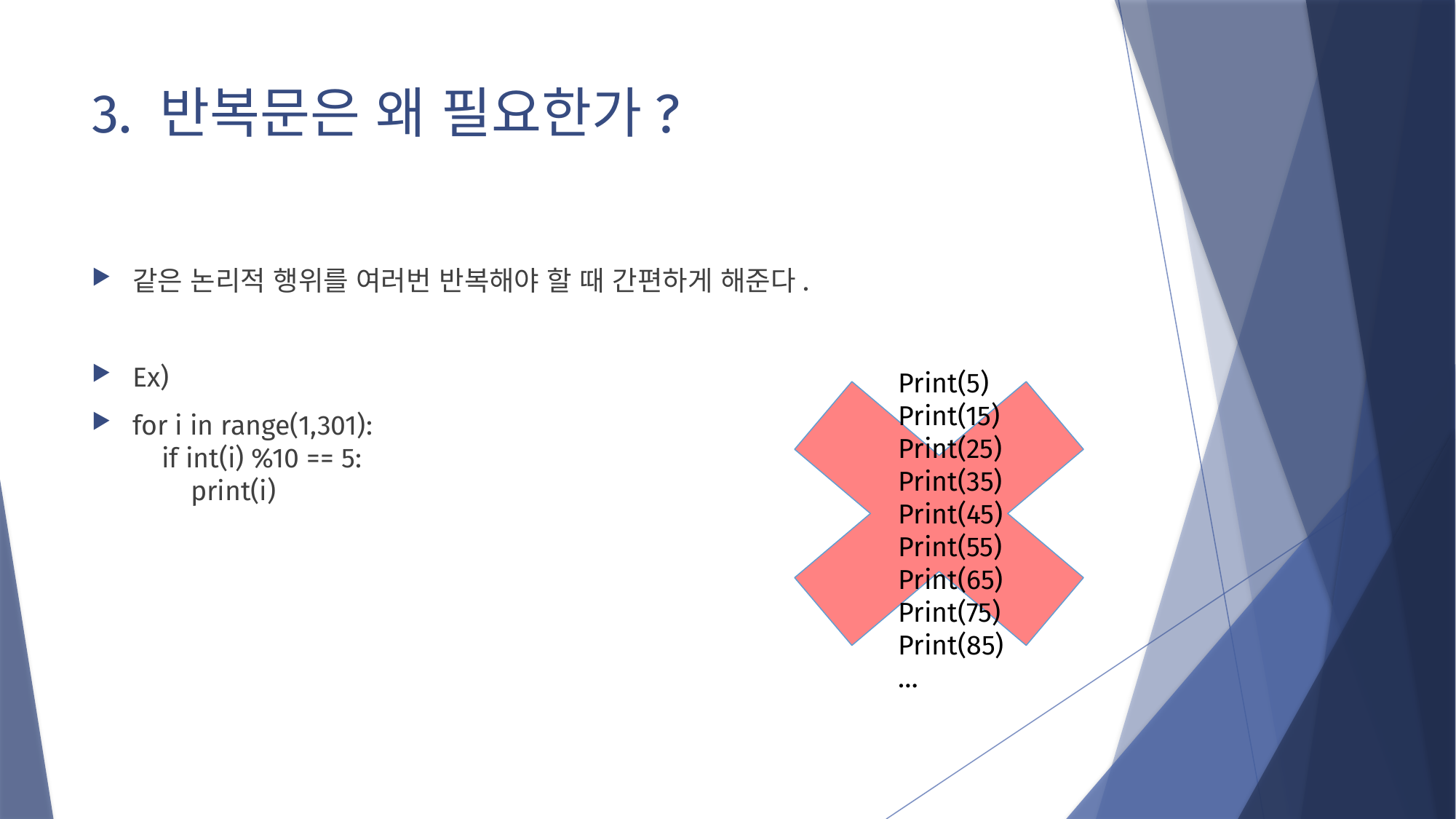

# 3. 반복문은 왜 필요한가?
같은 논리적 행위를 여러번 반복해야 할 때 간편하게 해준다.

Ex)
for i in range(1,301):
    if int(i) %10 == 5:
        print(i)

Print(5)
Print(15)
Print(25)
Print(35)
Print(45)
Print(55)
Print(65)
Print(75)
Print(85)
…